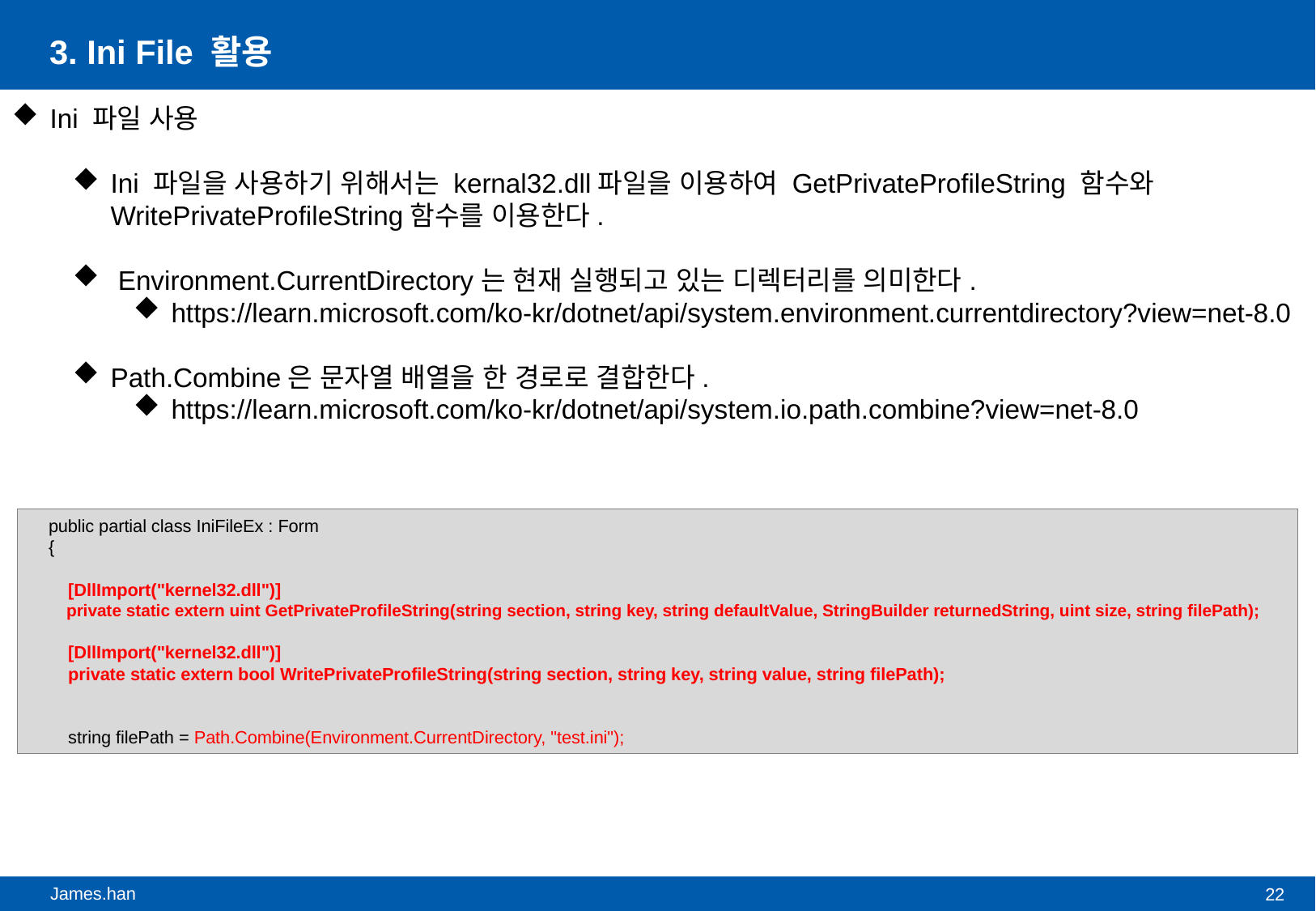

# 3. Ini File 활용
Ini 파일 사용

Ini 파일을 사용하기 위해서는 kernal32.dll파일을 이용하여 GetPrivateProfileString 함수와 WritePrivateProfileString함수를 이용한다.

 Environment.CurrentDirectory는 현재 실행되고 있는 디렉터리를 의미한다.
https://learn.microsoft.com/ko-kr/dotnet/api/system.environment.currentdirectory?view=net-8.0

Path.Combine은 문자열 배열을 한 경로로 결합한다.
https://learn.microsoft.com/ko-kr/dotnet/api/system.io.path.combine?view=net-8.0
    public partial class IniFileEx : Form
    {

        [DllImport("kernel32.dll")]
        private static extern uint GetPrivateProfileString(string section, string key, string defaultValue, StringBuilder returnedString, uint size, string filePath);

        [DllImport("kernel32.dll")]
        private static extern bool WritePrivateProfileString(string section, string key, string value, string filePath);

        string filePath = Path.Combine(Environment.CurrentDirectory, "test.ini");
22